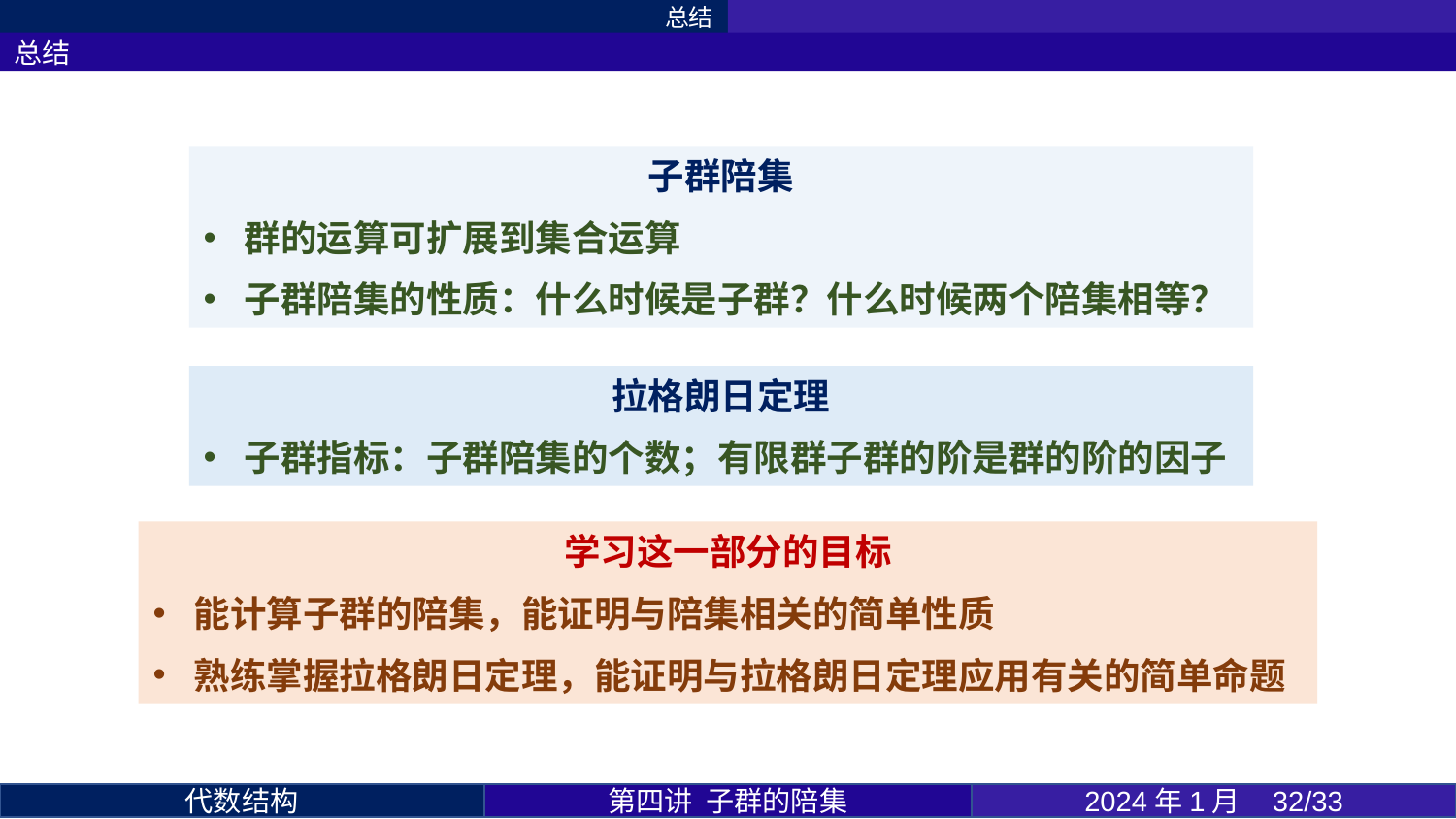

总结
总结
子群陪集
群的运算可扩展到集合运算
子群陪集的性质：什么时候是子群？什么时候两个陪集相等？
拉格朗日定理
子群指标：子群陪集的个数；有限群子群的阶是群的阶的因子
学习这一部分的目标
能计算子群的陪集，能证明与陪集相关的简单性质
熟练掌握拉格朗日定理，能证明与拉格朗日定理应用有关的简单命题
第四讲  子群的陪集
2024年1月    32/33
代数结构